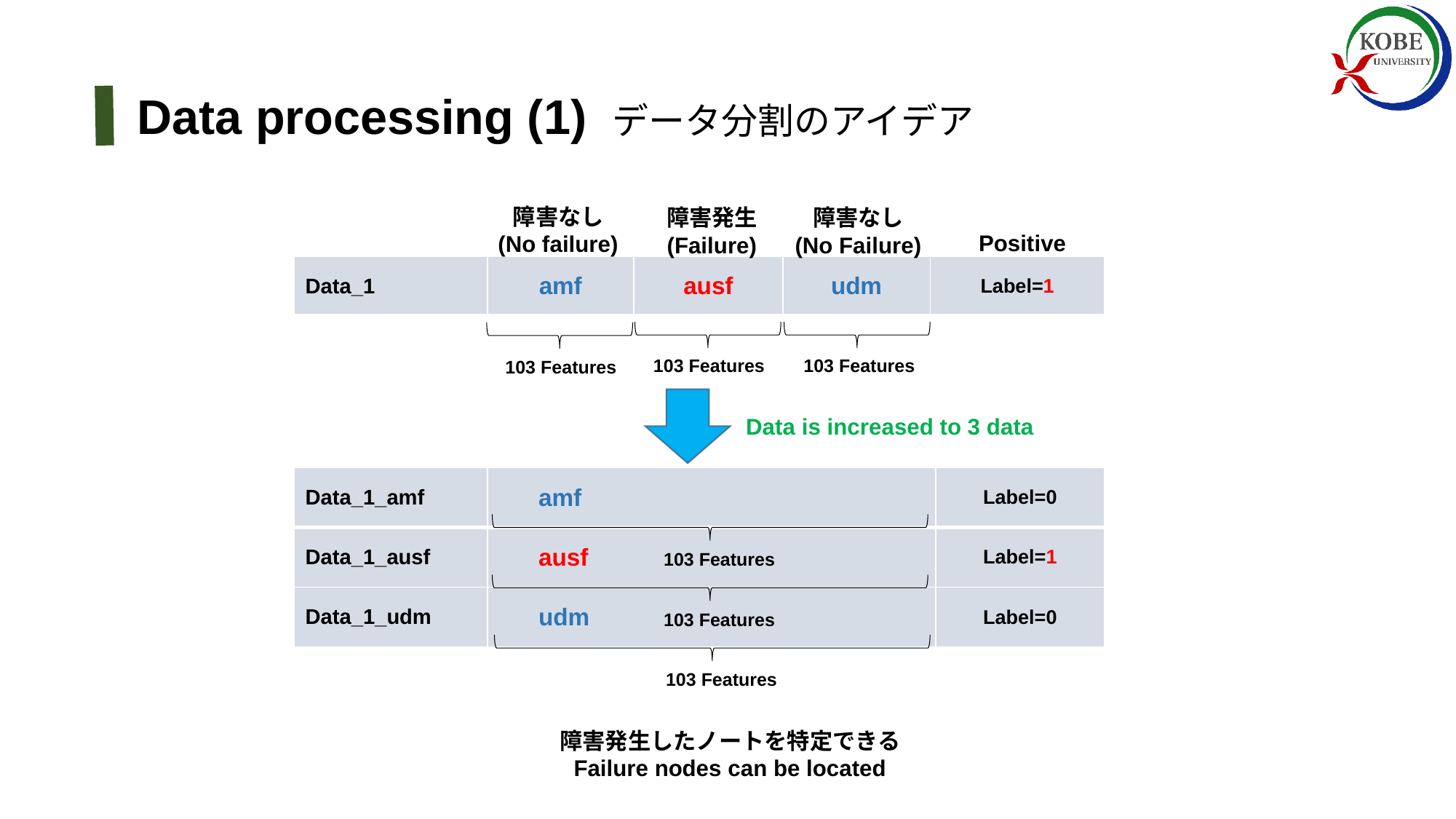

Data processing (1) データ分割のアイデア
障害なし
(No failure)
障害発生
(Failure)
障害なし
(No Failure)
Positive
| Data\_1 | amf | ausf | udm | Label=1 |
| --- | --- | --- | --- | --- |

 103 Features

 103 Features

103 Features

Data is increased to 3 data

 103 Features

 103 Features

 103 Features
障害発生したノートを特定できる
Failure nodes can be located

| Data\_1\_amf | amf | Label=0 |
| --- | --- | --- |
| Data\_1\_ausf | ausf | Label=1 |
| Data\_1\_udm | udm | Label=0 |